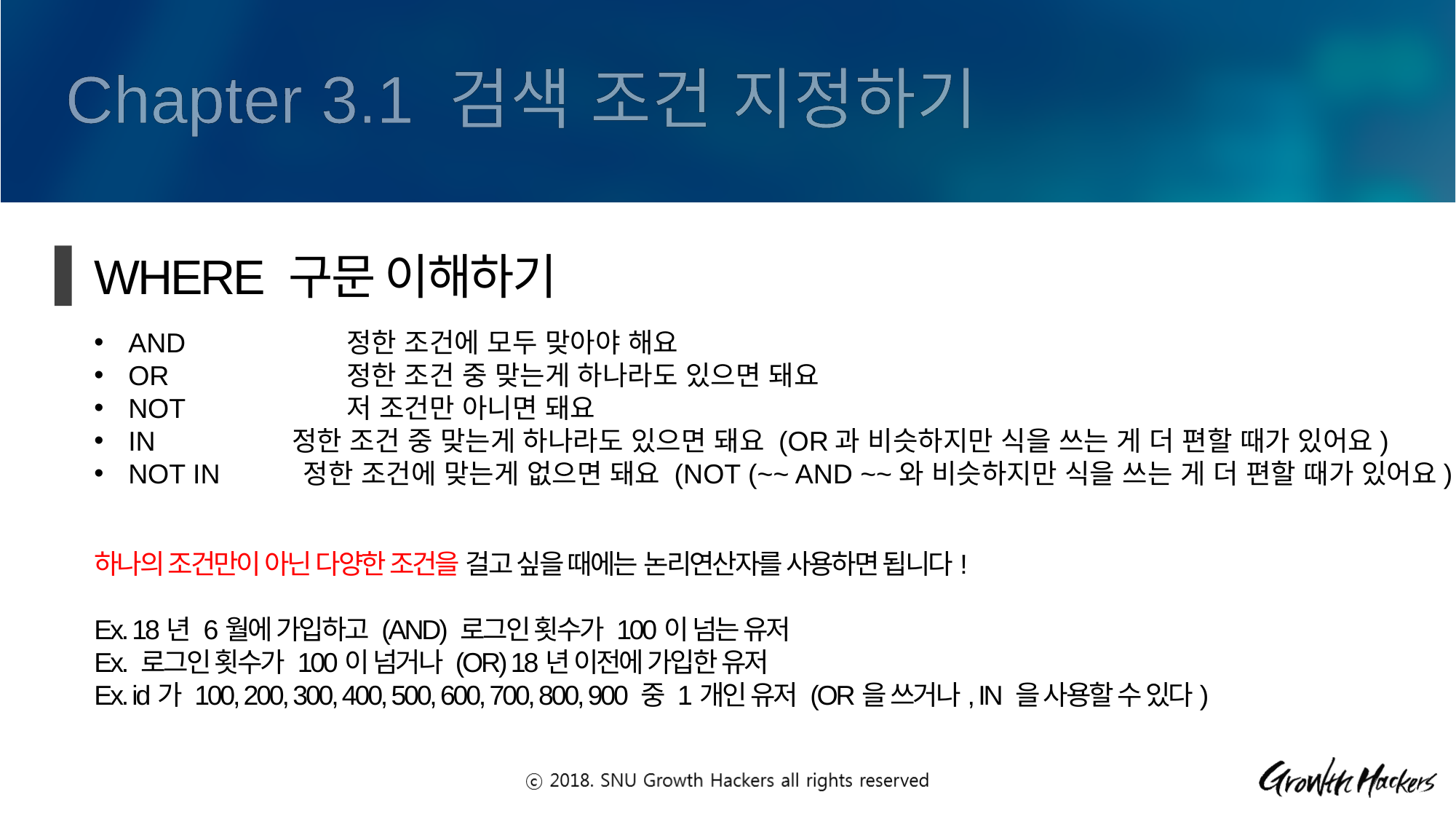

Chapter 3.1 검색 조건 지정하기
WHERE 구문 이해하기

AND		정한 조건에 모두 맞아야 해요
OR		정한 조건 중 맞는게 하나라도 있으면 돼요
NOT		저 조건만 아니면 돼요
IN                 정한 조건 중 맞는게 하나라도 있으면 돼요 (OR과 비슷하지만 식을 쓰는 게 더 편할 때가 있어요)
NOT IN          정한 조건에 맞는게 없으면 돼요 (NOT (~~ AND ~~와 비슷하지만 식을 쓰는 게 더 편할 때가 있어요)
하나의 조건만이 아닌 다양한 조건을 걸고 싶을 때에는 논리연산자를 사용하면 됩니다!

Ex. 18년 6월에 가입하고 (AND) 로그인 횟수가 100이 넘는 유저
Ex. 로그인 횟수가 100이 넘거나 (OR) 18년 이전에 가입한 유저
Ex. id가 100, 200, 300, 400, 500, 600, 700, 800, 900 중 1개인 유저 (OR을 쓰거나, IN 을 사용할 수 있다)